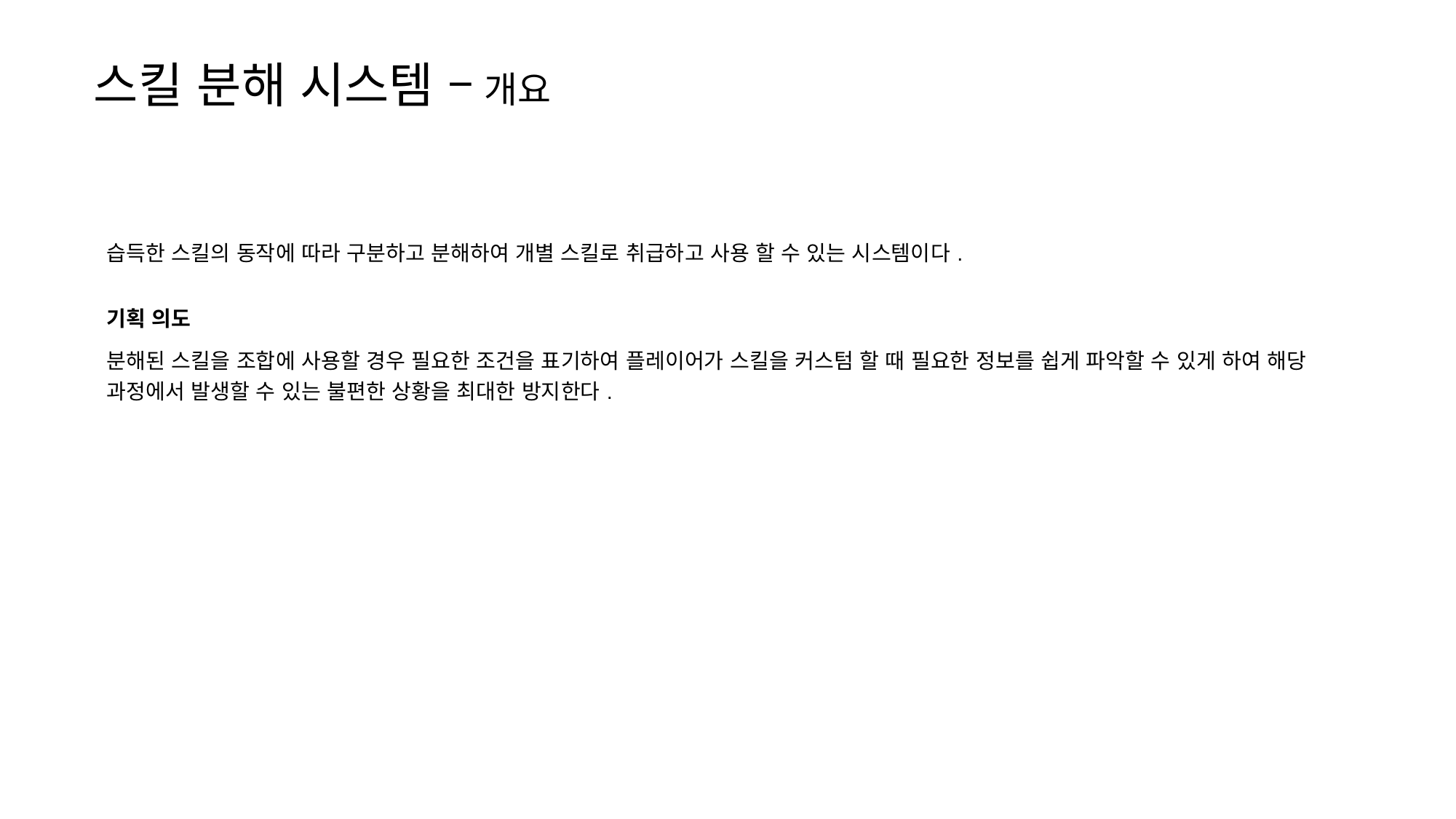

스킬 분해 시스템 – 개요
| 습득한 스킬의 동작에 따라 구분하고 분해하여 개별 스킬로 취급하고 사용 할 수 있는 시스템이다. |
| --- |
| 기획 의도 |
| 분해된 스킬을 조합에 사용할 경우 필요한 조건을 표기하여 플레이어가 스킬을 커스텀 할 때 필요한 정보를 쉽게 파악할 수 있게 하여 해당 과정에서 발생할 수 있는 불편한 상황을 최대한 방지한다. |